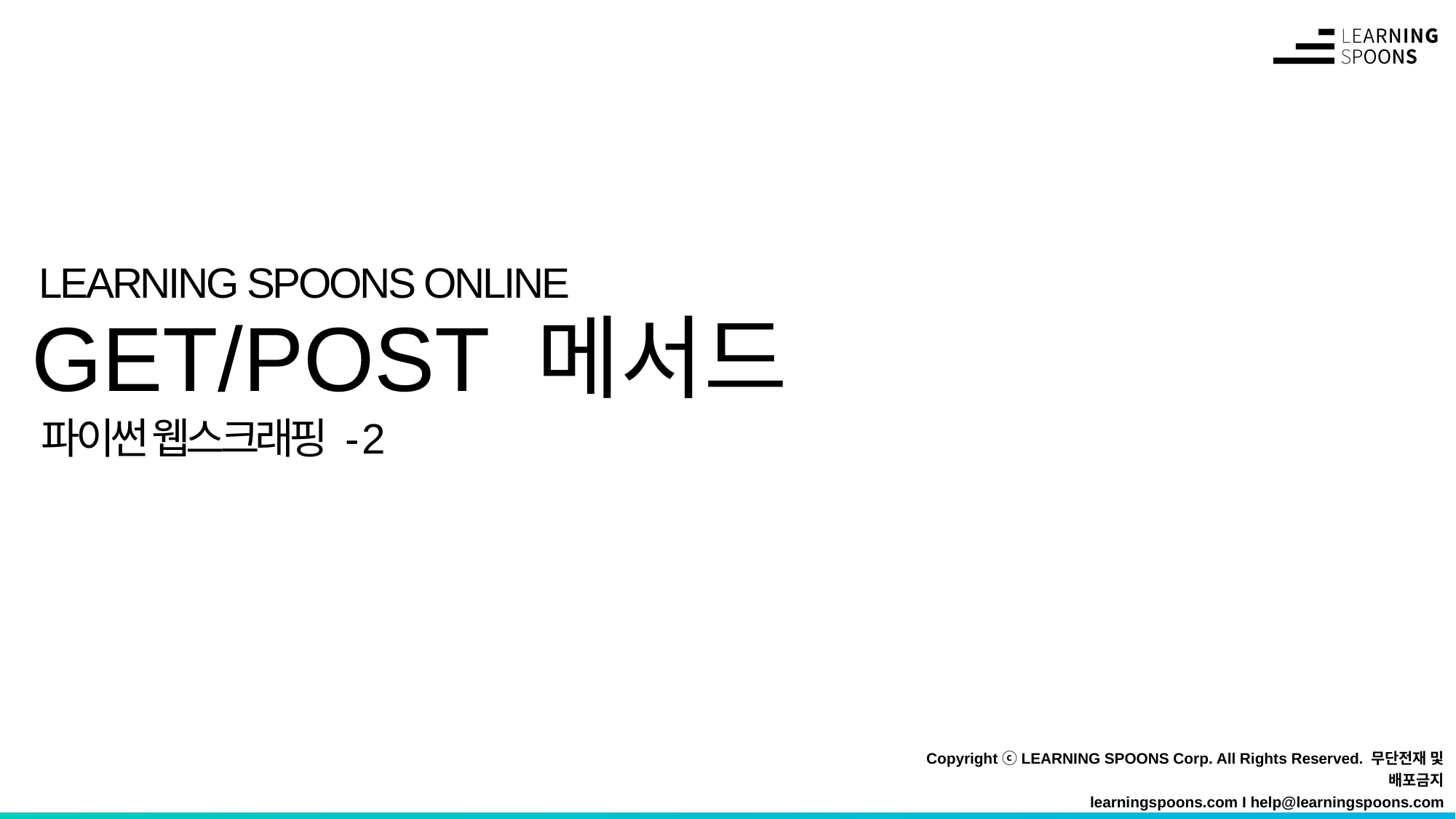

# GET/POST 메서드
파이썬 웹스크래핑 - 2